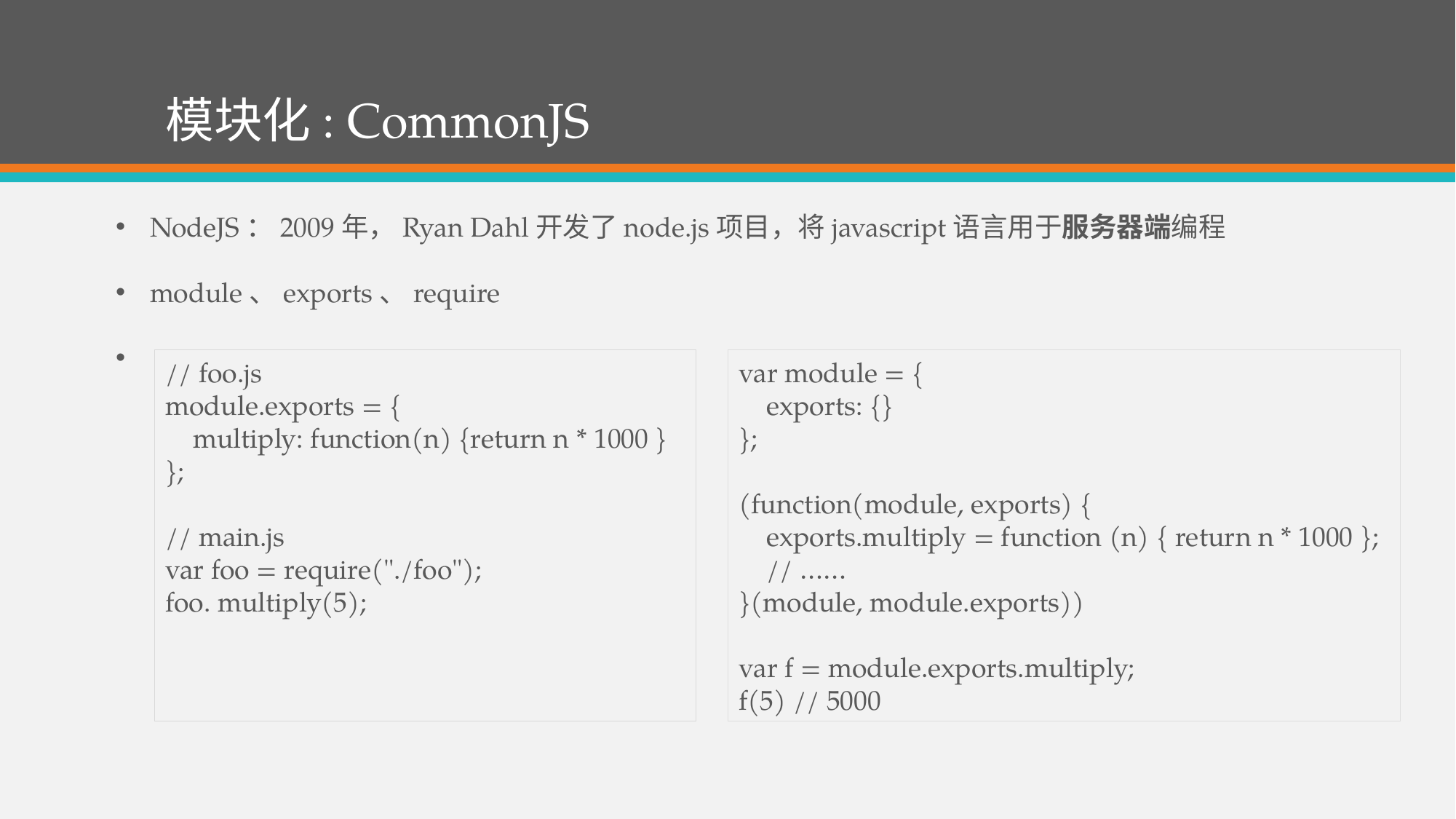

# 模块化: CommonJS
NodeJS：2009年，Ryan Dahl开发了node.js项目，将javascript语言用于服务器端编程

module、exports、require

// foo.js
module.exports = {
    multiply: function(n) {return n * 1000 }
};

// main.js
var foo = require("./foo");
foo. multiply(5);

var module = {
    exports: {}
};

(function(module, exports) {
    exports.multiply = function (n) { return n * 1000 };
    // ……
}(module, module.exports))

var f = module.exports.multiply;
f(5) // 5000